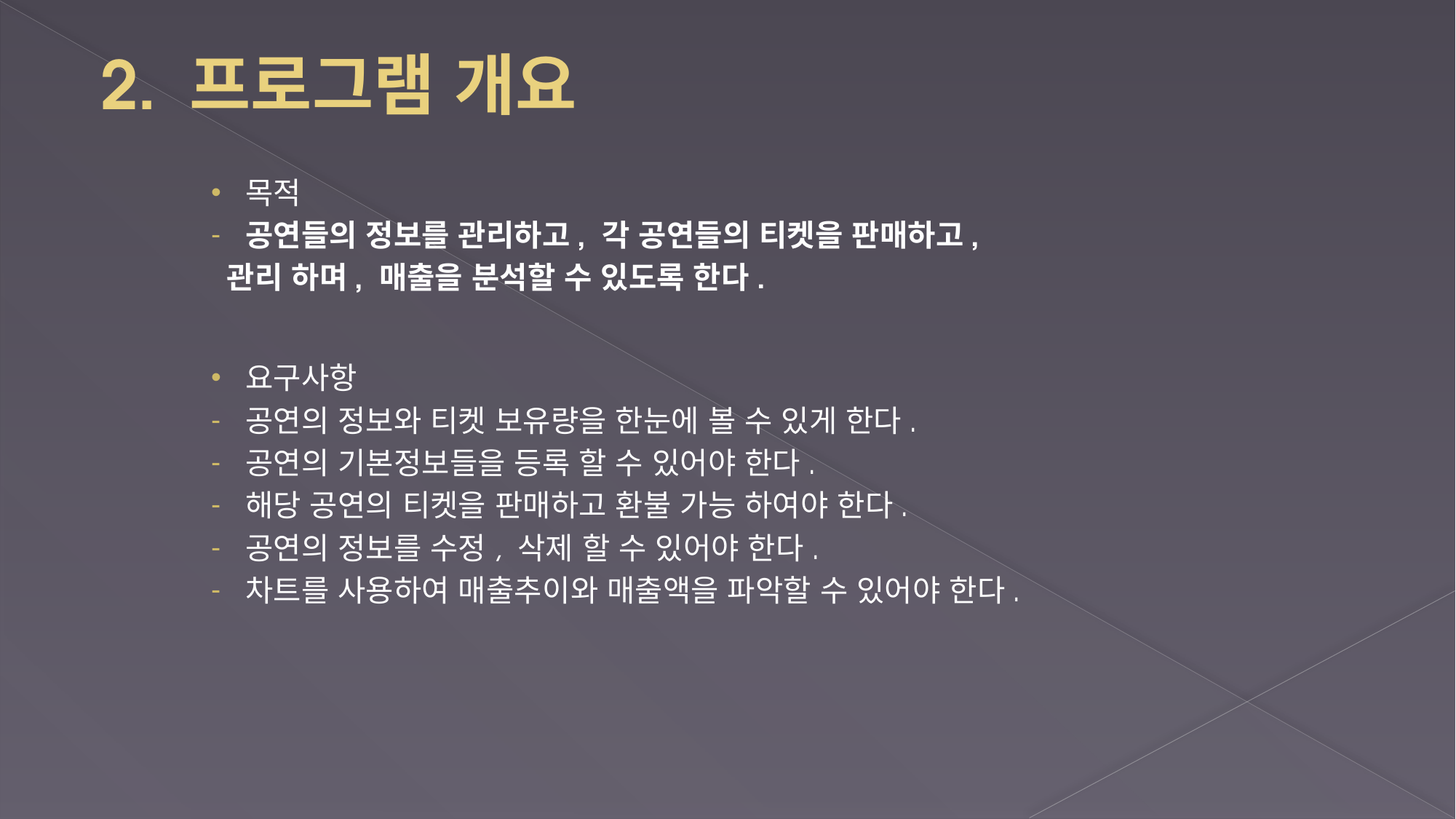

# 2. 프로그램 개요
목적
공연들의 정보를 관리하고, 각 공연들의 티켓을 판매하고,
 관리 하며, 매출을 분석할 수 있도록 한다.

요구사항
공연의 정보와 티켓 보유량을 한눈에 볼 수 있게 한다.
공연의 기본정보들을 등록 할 수 있어야 한다.
해당 공연의 티켓을 판매하고 환불 가능 하여야 한다.
공연의 정보를 수정, 삭제 할 수 있어야 한다.
차트를 사용하여 매출추이와 매출액을 파악할 수 있어야 한다.